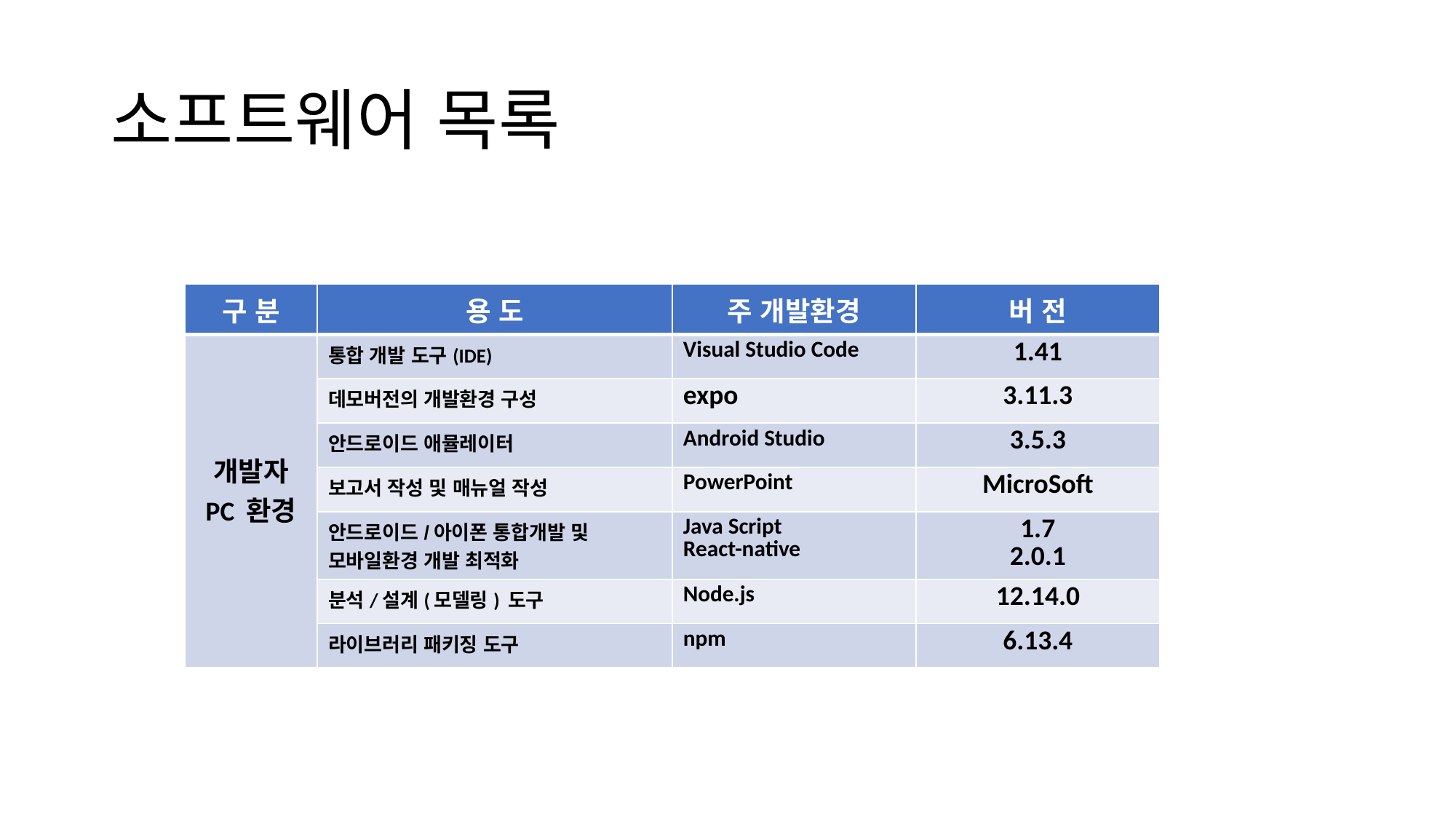

# 소프트웨어 목록
| 구 분 | 용 도 | 주 개발환경 | 버 전 |
| --- | --- | --- | --- |
| 개발자 PC 환경 | 통합 개발 도구(IDE) | Visual Studio Code | 1.41 |
|  | 데모버전의 개발환경 구성 | expo | 3.11.3 |
|  | 안드로이드 애뮬레이터 | Android Studio | 3.5.3 |
|  | 보고서 작성 및 매뉴얼 작성 | PowerPoint | MicroSoft |
|  | 안드로이드/아이폰 통합개발 및 모바일환경 개발 최적화 | Java Script React-native | 1.7 2.0.1 |
|  | 분석/설계(모델링) 도구 | Node.js | 12.14.0 |
|  | 라이브러리 패키징 도구 | npm | 6.13.4 |